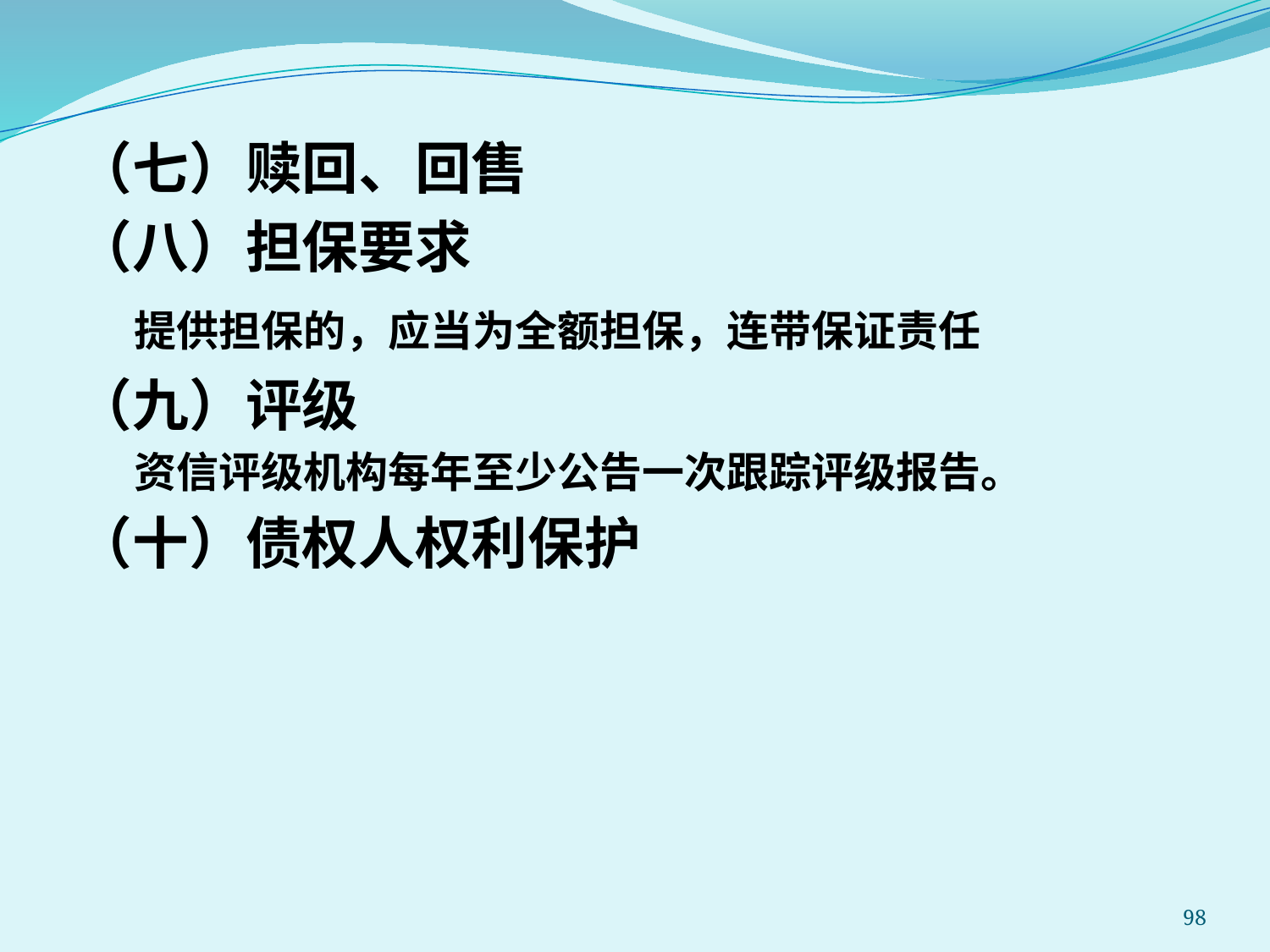

（七）赎回、回售
（八）担保要求
    提供担保的，应当为全额担保，连带保证责任
（九）评级
     资信评级机构每年至少公告一次跟踪评级报告。
（十）债权人权利保护
98